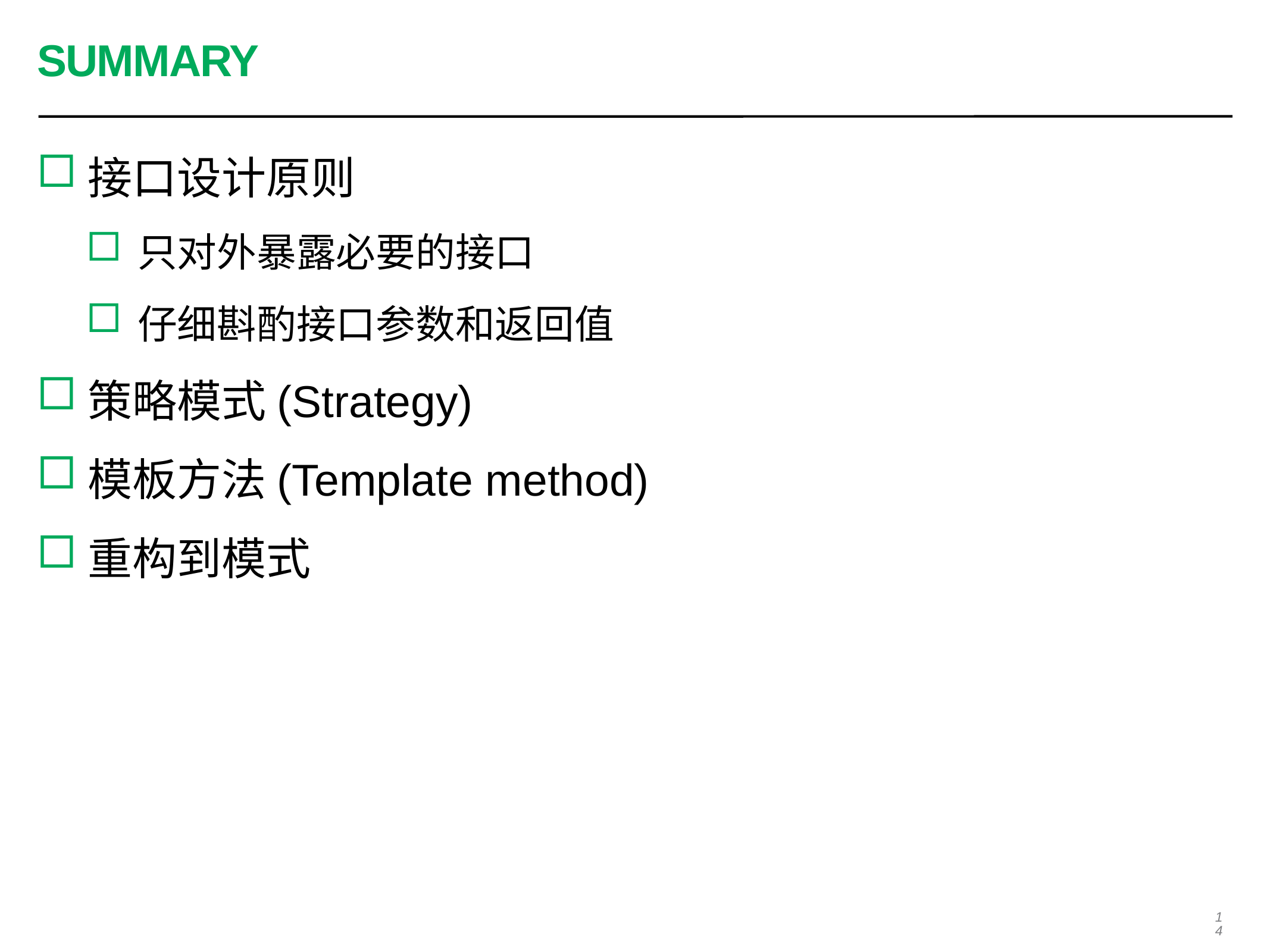

# Summary
接口设计原则
只对外暴露必要的接口
仔细斟酌接口参数和返回值
策略模式(Strategy)
模板方法(Template method)
重构到模式
14